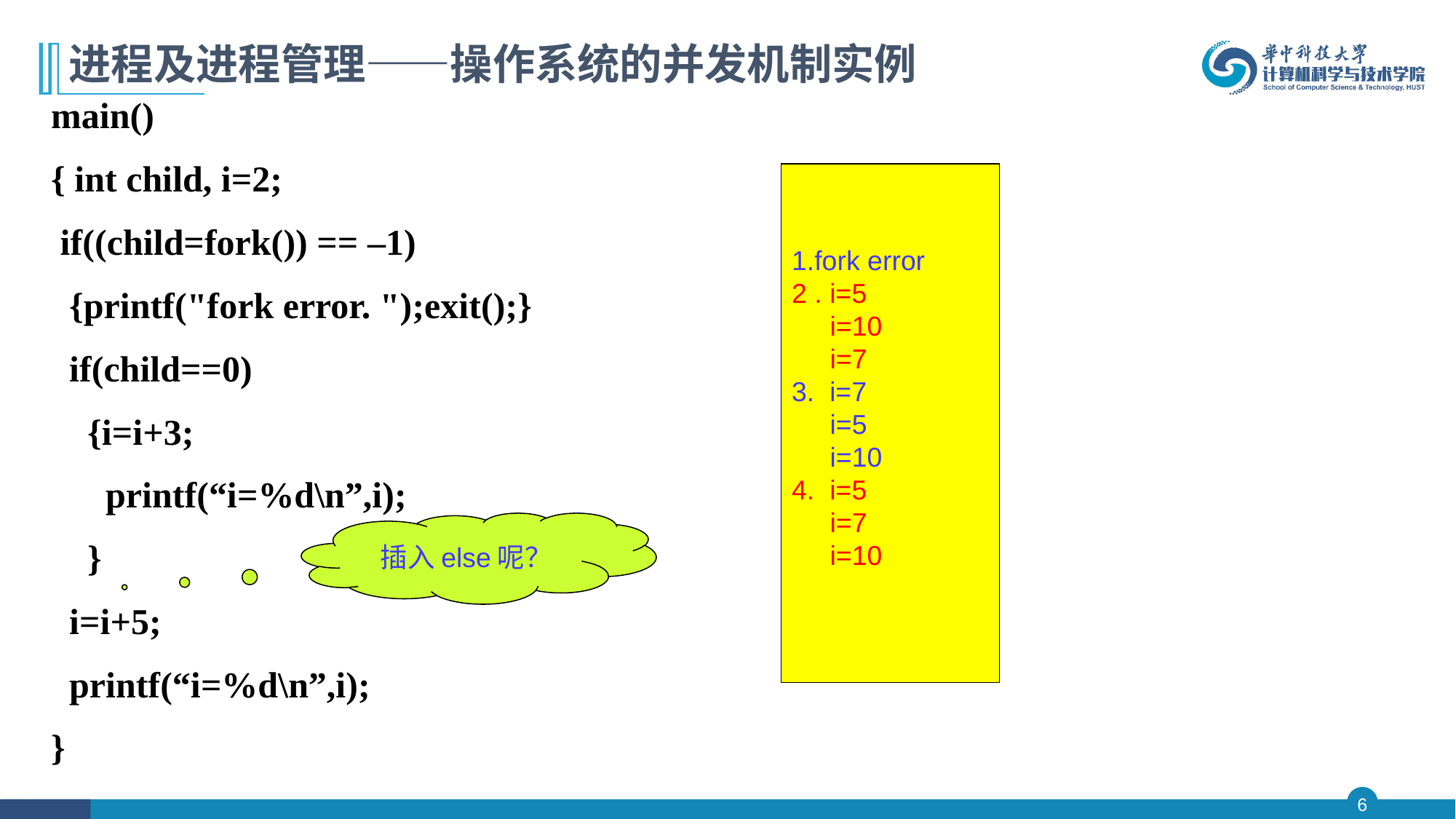

# 进程及进程管理——操作系统的并发机制实例
main()
{ int child, i=2;
 if((child=fork()) == –1)
  {printf("fork error. ");exit();}
  if(child==0)
    {i=i+3;
      printf(“i=%d\n”,i);
    }
  i=i+5;
  printf(“i=%d\n”,i);
}
1.fork error
2 . i=5
     i=10
     i=7
3.  i=7
     i=5
     i=10
4.  i=5
     i=7
     i=10

插入else呢？